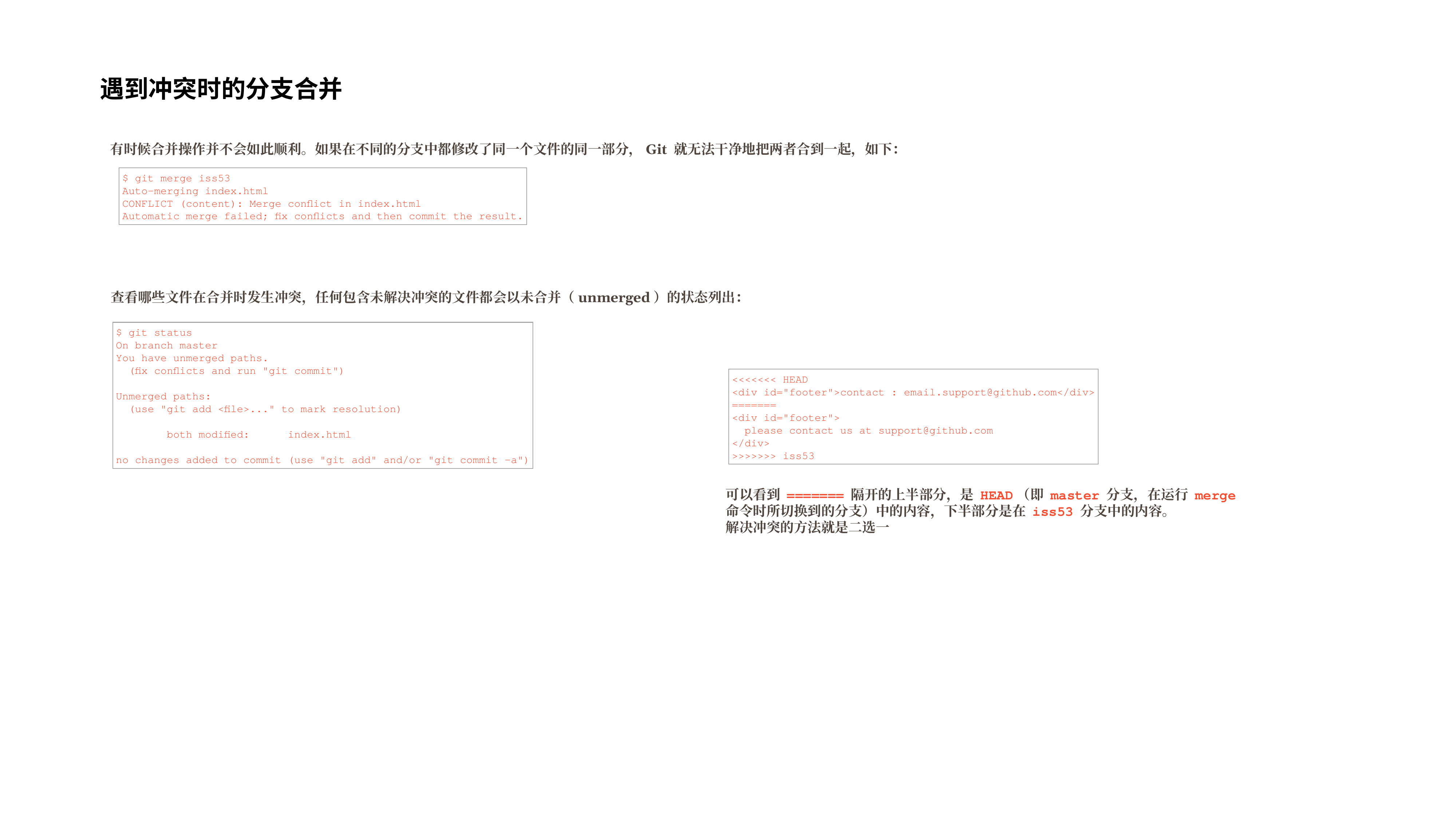

遇到冲突时的分支合并
有时候合并操作并不会如此顺利。如果在不同的分支中都修改了同一个文件的同一部分，Git 就无法干净地把两者合到一起，如下：
$ git merge iss53
Auto-merging index.html
CONFLICT (content): Merge conflict in index.html
Automatic merge failed; fix conflicts and then commit the result.
查看哪些文件在合并时发生冲突，任何包含未解决冲突的文件都会以未合并（unmerged）的状态列出：
$ git status
On branch master
You have unmerged paths.
  (fix conflicts and run "git commit")

Unmerged paths:
  (use "git add <file>..." to mark resolution)

        both modified:      index.html

no changes added to commit (use "git add" and/or "git commit -a")
<<<<<<< HEAD
<div id="footer">contact : email.support@github.com</div>
=======
<div id="footer">
  please contact us at support@github.com
</div>
>>>>>>> iss53
可以看到 ======= 隔开的上半部分，是 HEAD（即 master 分支，在运行 merge 命令时所切换到的分支）中的内容，下半部分是在 iss53 分支中的内容。
解决冲突的方法就是二选一